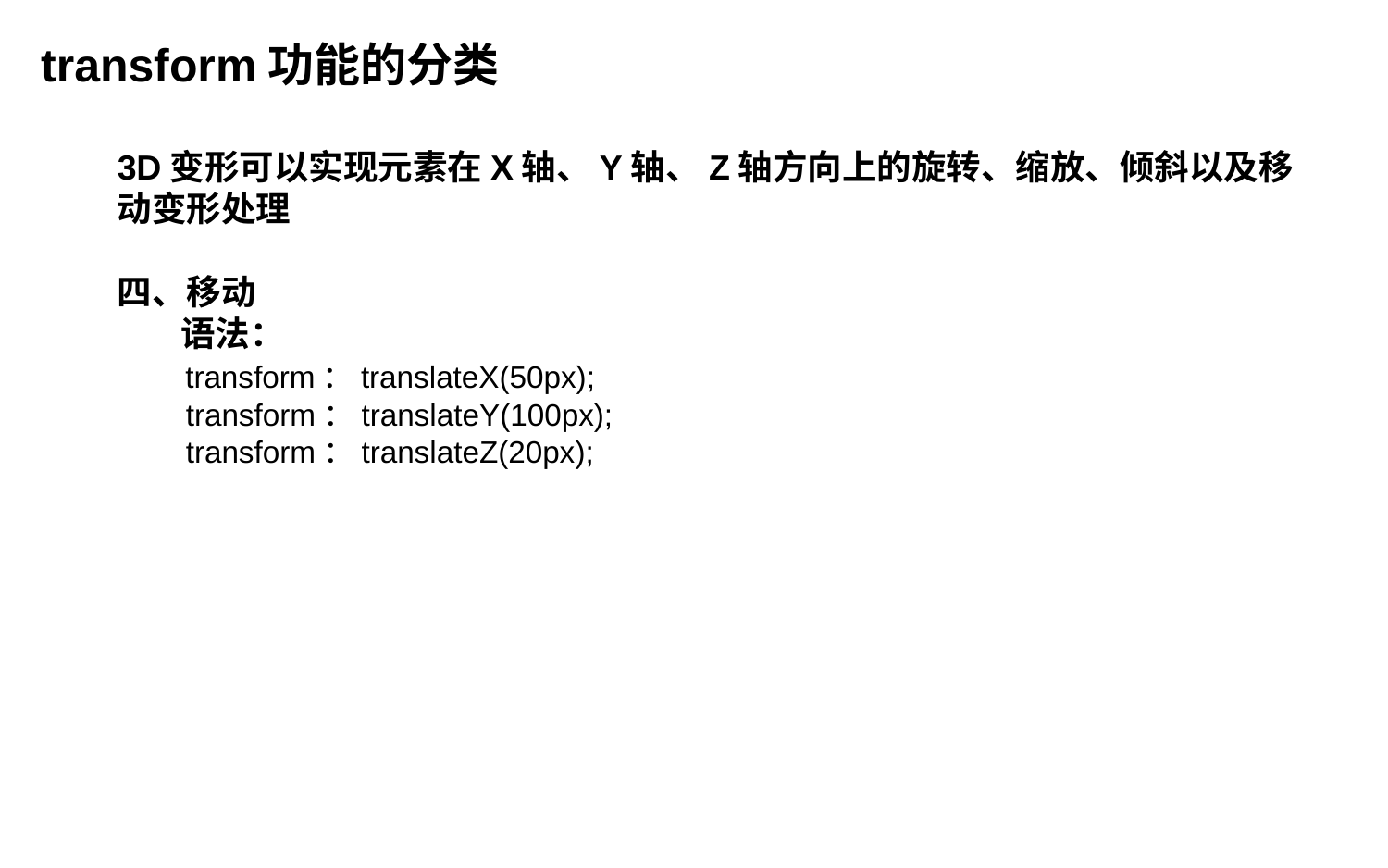

transform功能的分类
3D变形可以实现元素在X轴、Y轴、Z轴方向上的旋转、缩放、倾斜以及移动变形处理

四、移动
       语法：
       transform：translateX(50px);
        transform：translateY(100px);
        transform：translateZ(20px);